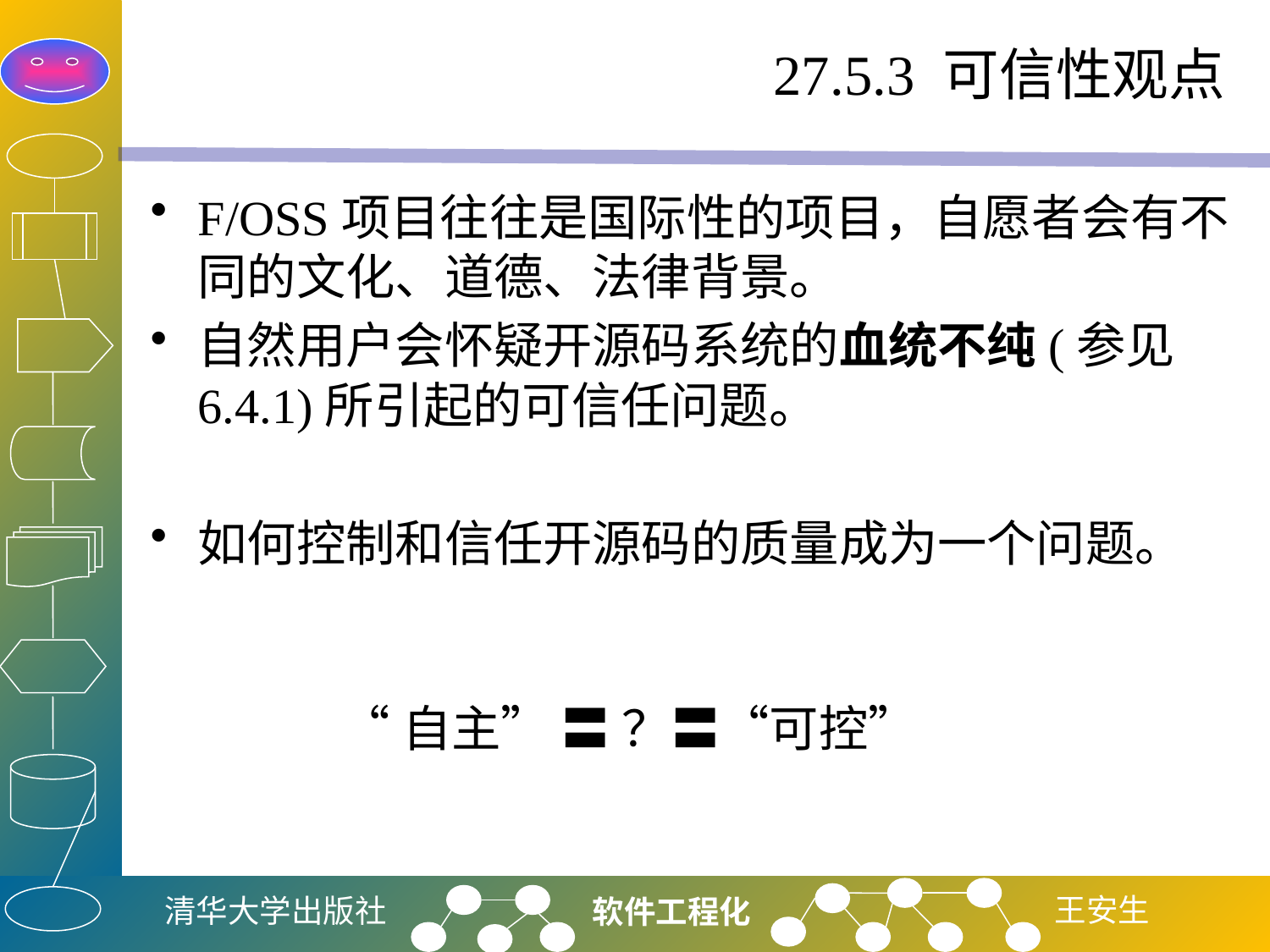

# 27.5.3 可信性观点
F/OSS项目往往是国际性的项目，自愿者会有不同的文化、道德、法律背景。
自然用户会怀疑开源码系统的血统不纯(参见6.4.1)所引起的可信任问题。

如何控制和信任开源码的质量成为一个问题。
“自主” 〓 ？〓“可控”